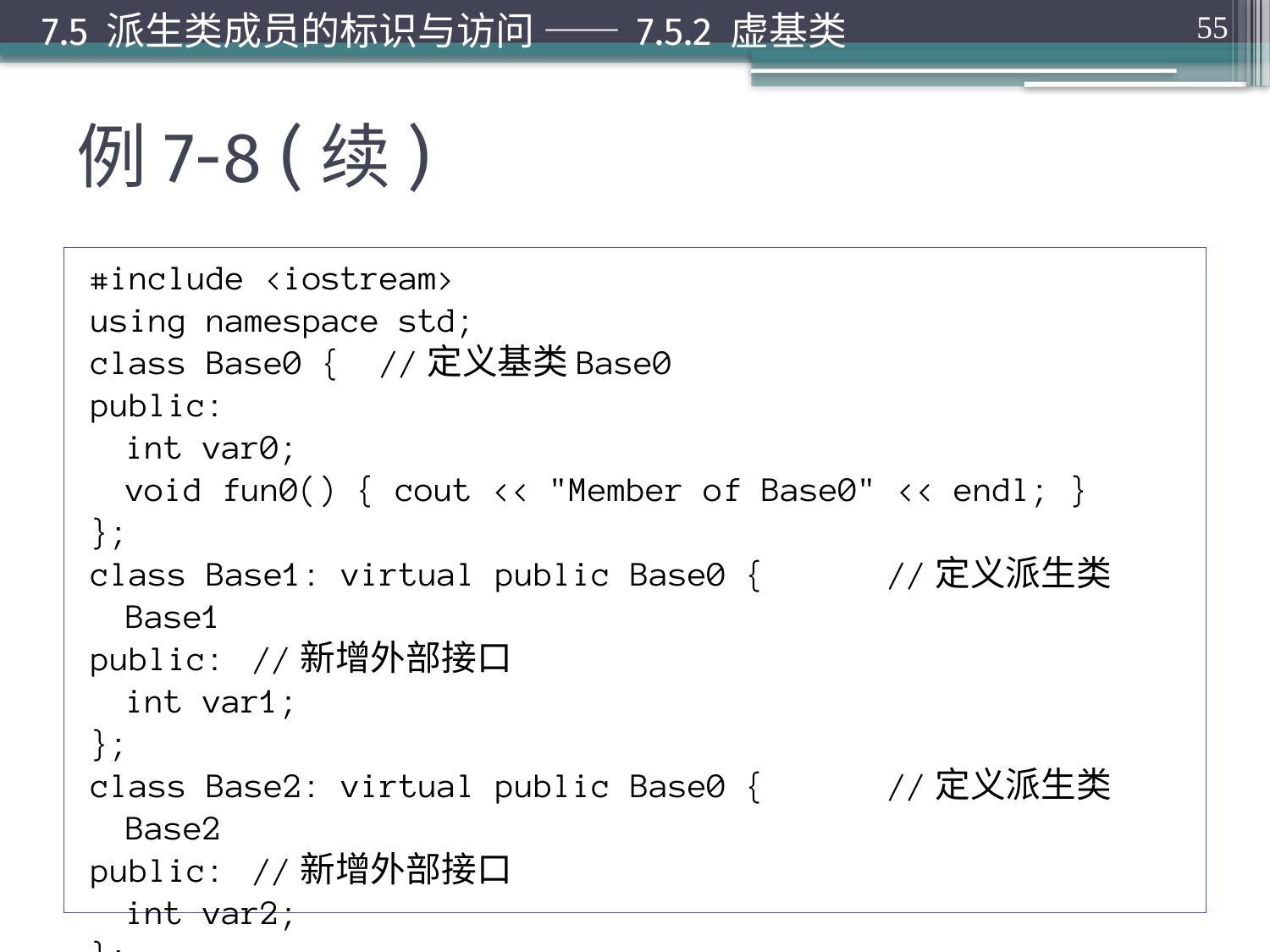

7.5 派生类成员的标识与访问 —— 7.5.2 虚基类
55
# 例7-8 (续)
#include <iostream>
using namespace std;
class Base0 {	//定义基类Base0
public:
	int var0;
	void fun0() { cout << "Member of Base0" << endl; }
};
class Base1: virtual public Base0 {	//定义派生类Base1
public:	//新增外部接口
	int var1;
};
class Base2: virtual public Base0 {	//定义派生类Base2
public:	//新增外部接口
	int var2;
};